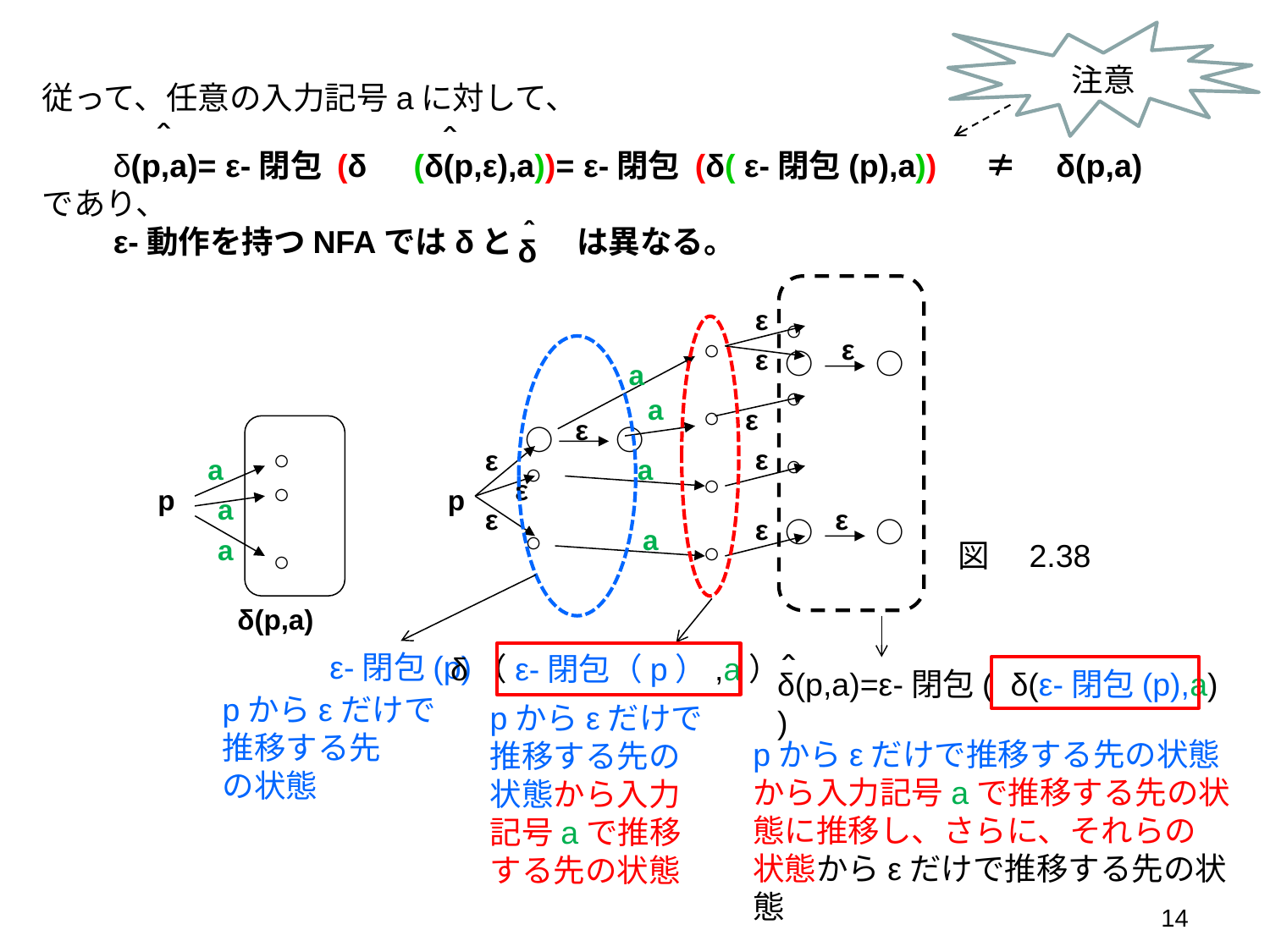

注意
従って、任意の入力記号aに対して、

　　δ(p,a)= ε-閉包 (δ　(δ(p,ε),a))= ε-閉包 (δ( ε-閉包(p),a)) 　≠　δ(p,a)
であり、
　　ε-動作を持つNFAではδと　　は異なる。
＾
＾
＾
δ

ε
○
○　　○
○

○

○　　○

○

○

○

○

ε

ε

a

a

ε
ε

○　　○
○

○

○
○

○
ε
ε

a

a

ε
p
p

a

ε

ε
ε

a
a
図　2.38

δ(p,a)

ε-閉包(p)
δ（ε-閉包（p）,a）

＾

δ(p,a)=ε-閉包(  δ(ε-閉包(p),a)   )
pからεだけで
推移する先
の状態
pからεだけで
推移する先の
状態から入力
記号aで推移
する先の状態
pからεだけで推移する先の状態
から入力記号aで推移する先の状態に推移し、さらに、それらの
状態からεだけで推移する先の状態
14